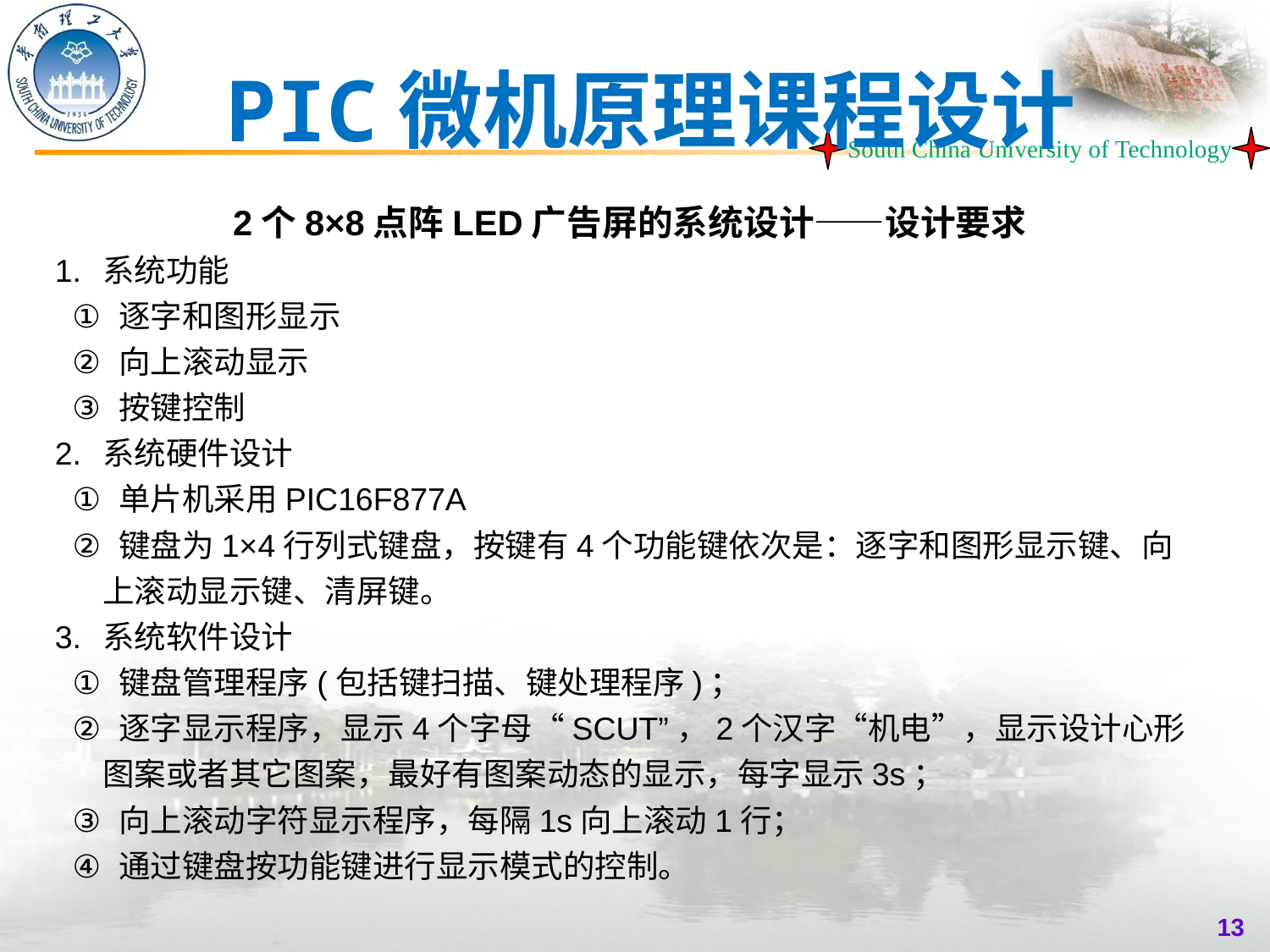

PIC微机原理课程设计
2个8×8点阵LED广告屏的系统设计——设计要求
系统功能
 逐字和图形显示
 向上滚动显示
 按键控制
系统硬件设计
 单片机采用PIC16F877A
 键盘为1×4行列式键盘，按键有4个功能键依次是：逐字和图形显示键、向上滚动显示键、清屏键。
系统软件设计
 键盘管理程序(包括键扫描、键处理程序)；
 逐字显示程序，显示4个字母“SCUT”，2个汉字“机电”，显示设计心形图案或者其它图案，最好有图案动态的显示，每字显示3s；
 向上滚动字符显示程序，每隔1s向上滚动1行；
 通过键盘按功能键进行显示模式的控制。